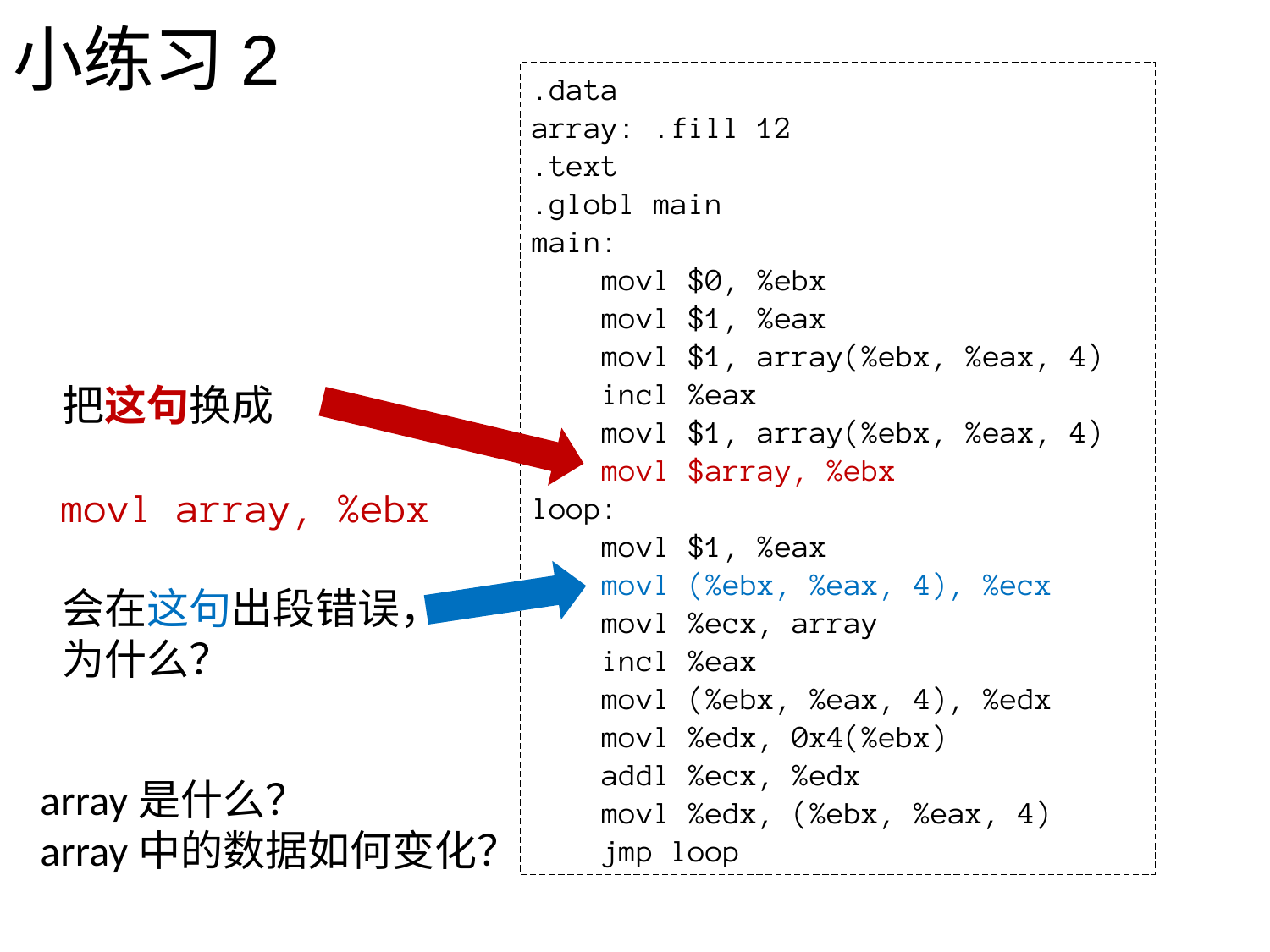

# 小练习2
.data
array: .fill 12
.text
.globl main
main:
    movl $0, %ebx
    movl $1, %eax
    movl $1, array(%ebx, %eax, 4)
    incl %eax
    movl $1, array(%ebx, %eax, 4)
    movl $array, %ebx
loop:
    movl $1, %eax
    movl (%ebx, %eax, 4), %ecx
    movl %ecx, array
    incl %eax
    movl (%ebx, %eax, 4), %edx
    movl %edx, 0x4(%ebx)
    addl %ecx, %edx
    movl %edx, (%ebx, %eax, 4)
    jmp loop
把这句换成

movl array, %ebx

会在这句出段错误，为什么？

array是什么？
array中的数据如何变化？